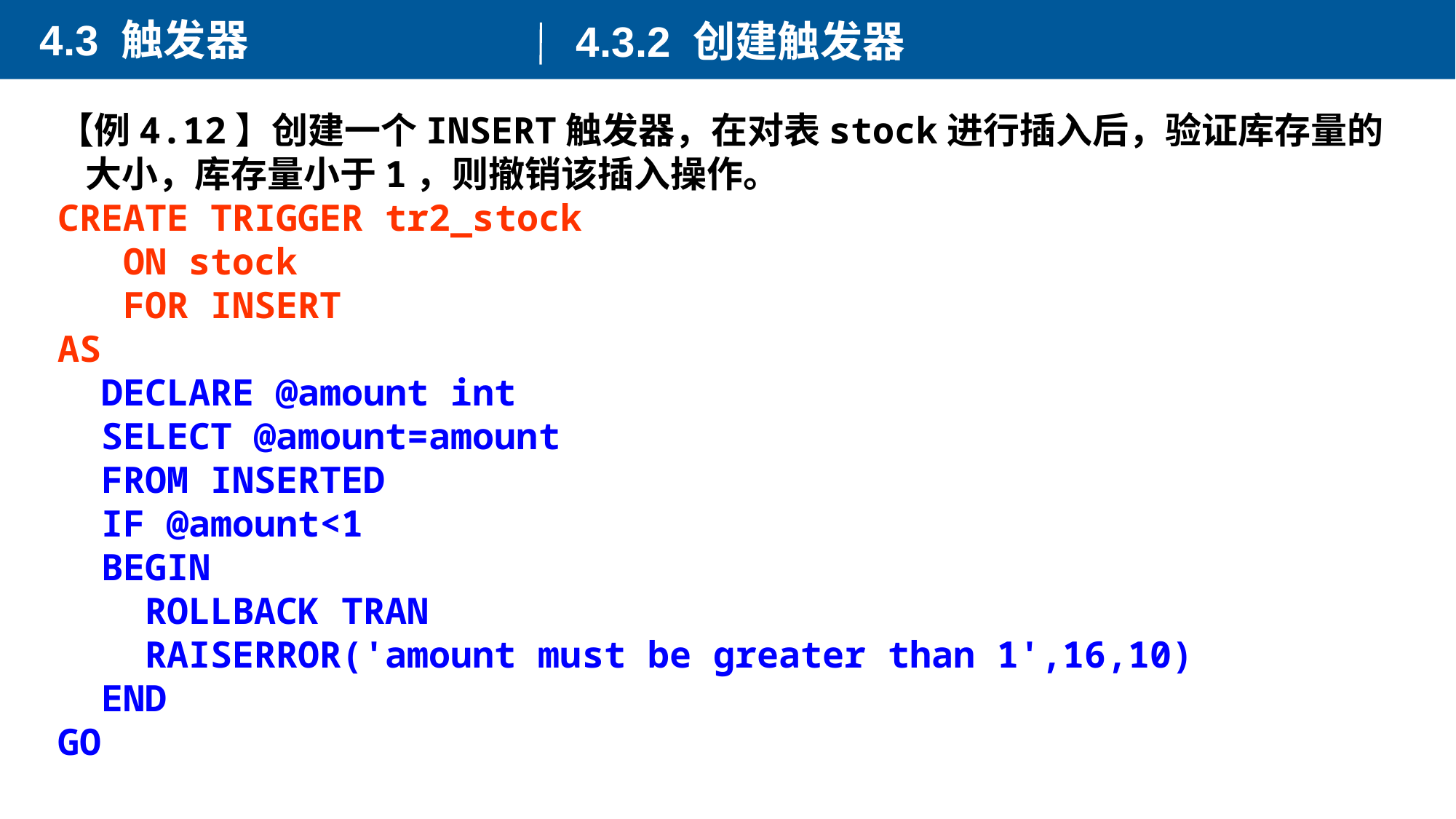

4.3 触发器
4.3.2 创建触发器
【例4.12】创建一个INSERT触发器，在对表stock进行插入后，验证库存量的大小，库存量小于1，则撤销该插入操作。
CREATE TRIGGER tr2_stock
   ON stock
   FOR INSERT
AS
  DECLARE @amount int
  SELECT @amount=amount
  FROM INSERTED
  IF @amount<1
  BEGIN
    ROLLBACK TRAN
    RAISERROR('amount must be greater than 1',16,10)
  END
GO